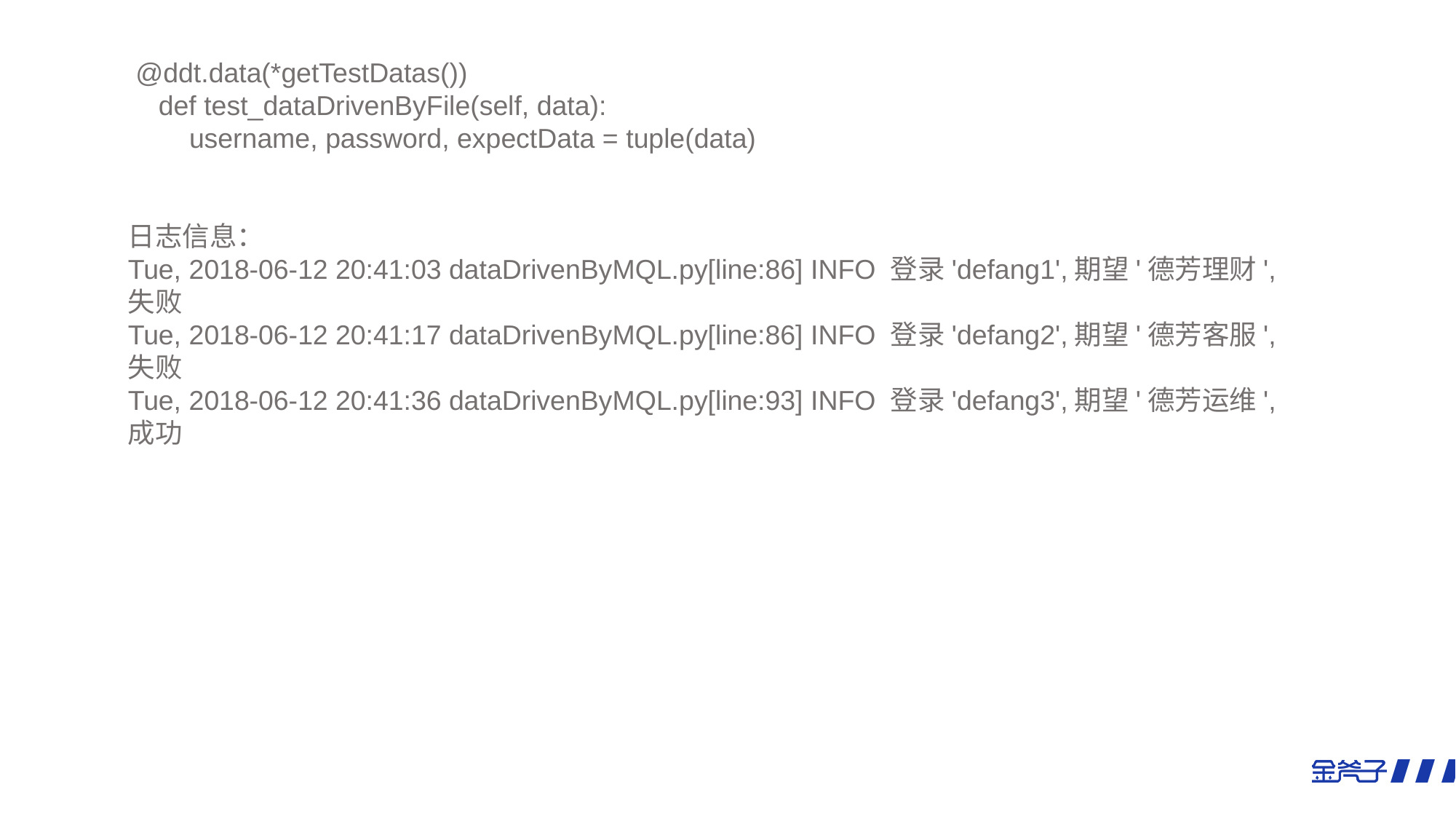

@ddt.data(*getTestDatas())
    def test_dataDrivenByFile(self, data):
        username, password, expectData = tuple(data)

日志信息：
Tue, 2018-06-12 20:41:03 dataDrivenByMQL.py[line:86] INFO 登录'defang1',期望'德芳理财',失败
Tue, 2018-06-12 20:41:17 dataDrivenByMQL.py[line:86] INFO 登录'defang2',期望'德芳客服',失败
Tue, 2018-06-12 20:41:36 dataDrivenByMQL.py[line:93] INFO 登录'defang3',期望'德芳运维',成功